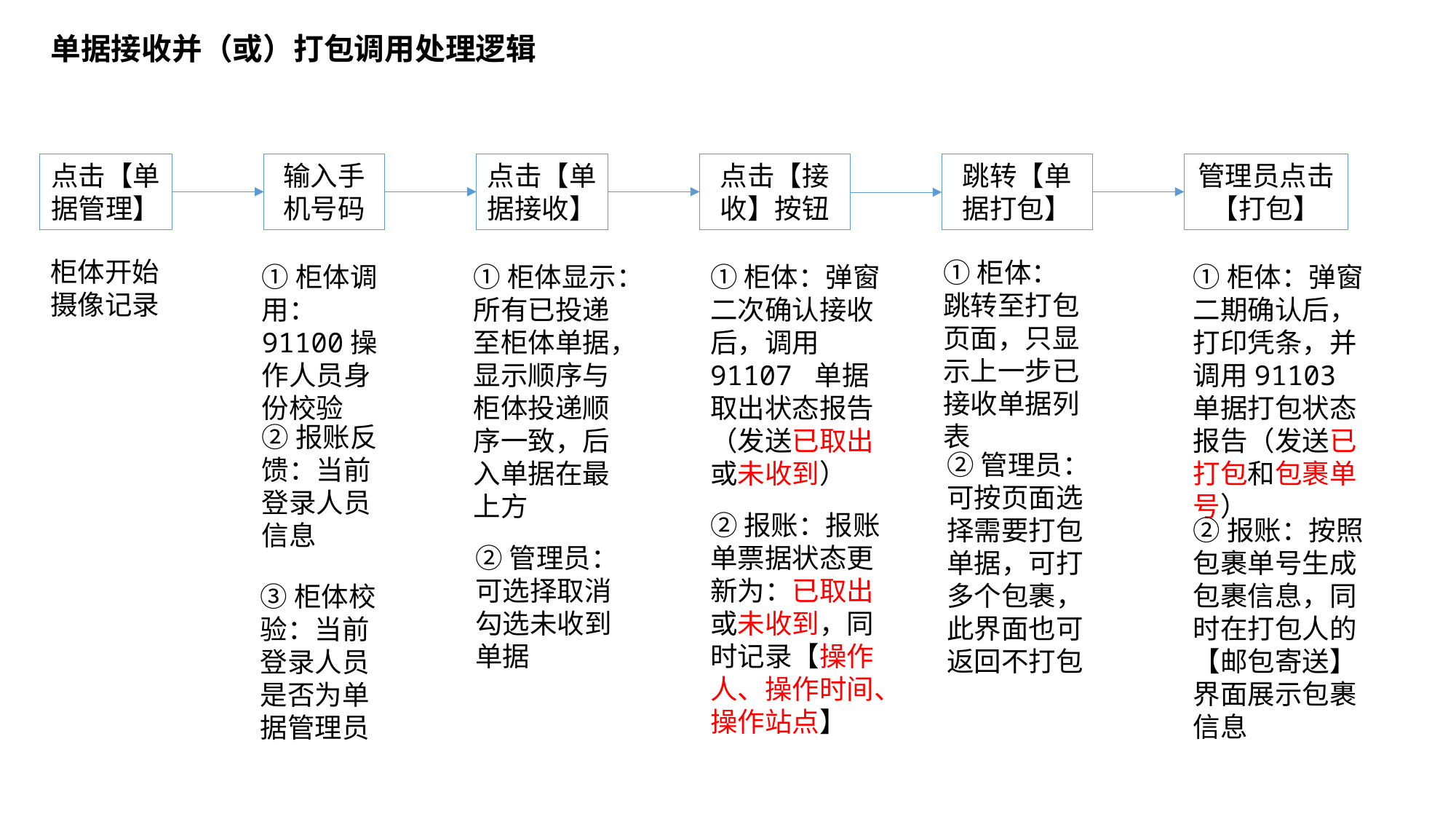

单据接收并（或）打包调用处理逻辑
输入手机号码
点击【单据接收】
点击【接收】按钮
跳转【单据打包】
管理员点击【打包】
点击【单据管理】
柜体开始摄像记录
①柜体：跳转至打包页面，只显示上一步已接收单据列表
①柜体显示：所有已投递至柜体单据，显示顺序与柜体投递顺序一致，后入单据在最上方
①柜体：弹窗二次确认接收后，调用91107 单据取出状态报告（发送已取出或未收到）

①柜体：弹窗二期确认后，打印凭条，并调用91103单据打包状态报告（发送已打包和包裹单号）
①柜体调用：91100操作人员身份校验
②报账反馈：当前登录人员信息
②管理员：可按页面选择需要打包单据，可打多个包裹，此界面也可返回不打包
②报账：报账单票据状态更新为：已取出或未收到，同时记录【操作人、操作时间、操作站点】
②报账：按照包裹单号生成包裹信息，同时在打包人的【邮包寄送】界面展示包裹信息
②管理员：可选择取消勾选未收到单据
③柜体校验：当前登录人员是否为单据管理员